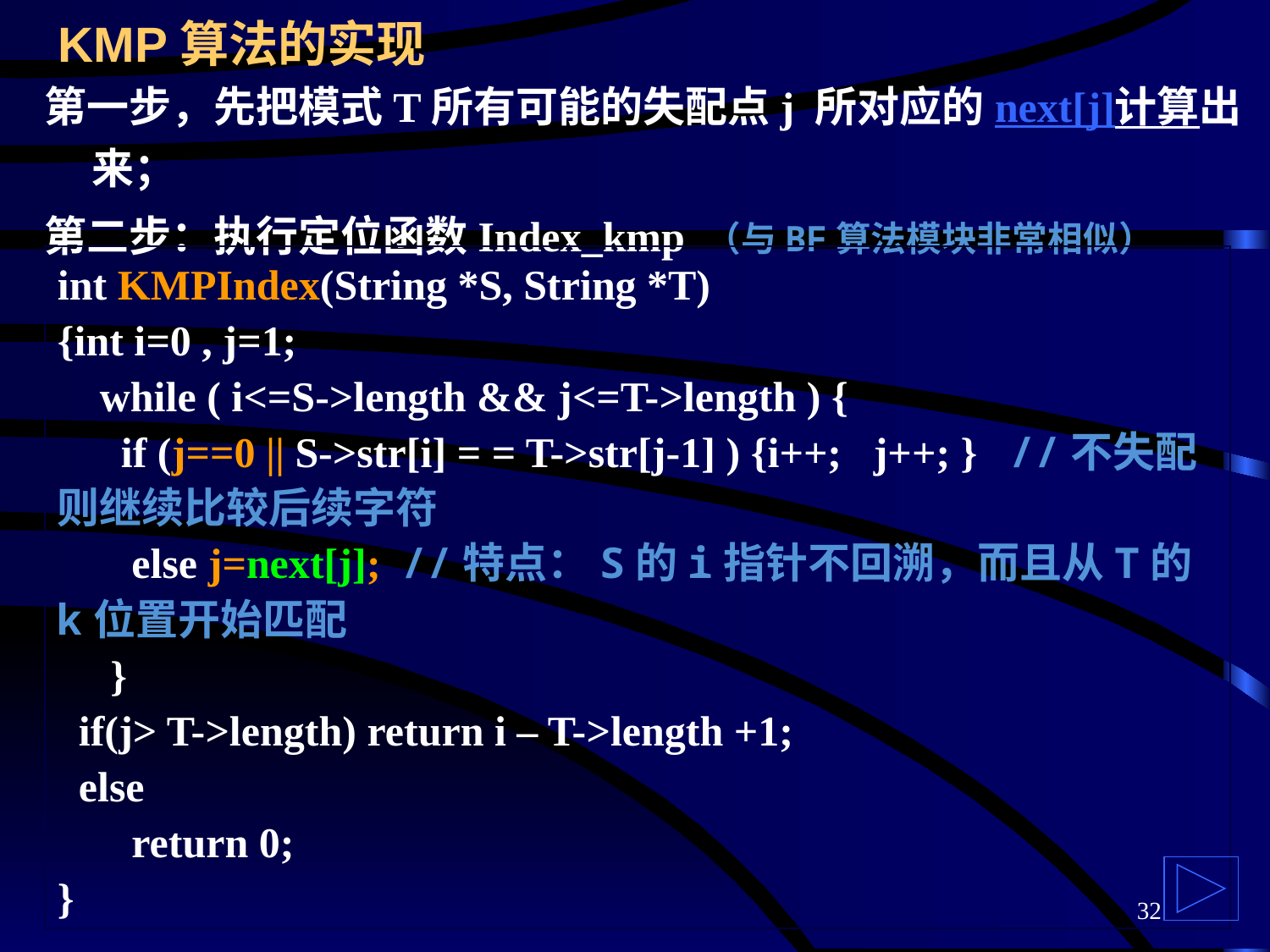

# KMP算法的实现
第一步，先把模式T所有可能的失配点j 所对应的next[j]计算出来；
第二步：执行定位函数Index_kmp （与BF算法模块非常相似）
int KMPIndex(String *S, String *T)
{int i=0 , j=1;
    while ( i<=S->length && j<=T->length ) {
      if (j==0 || S->str[i] = = T->str[j-1] ) {i++;   j++; }   //不失配则继续比较后续字符
       else j=next[j];  //特点：S的i指针不回溯，而且从T的k位置开始匹配
     }
  if(j> T->length) return i – T->length +1;
  else
       return 0;
}

32